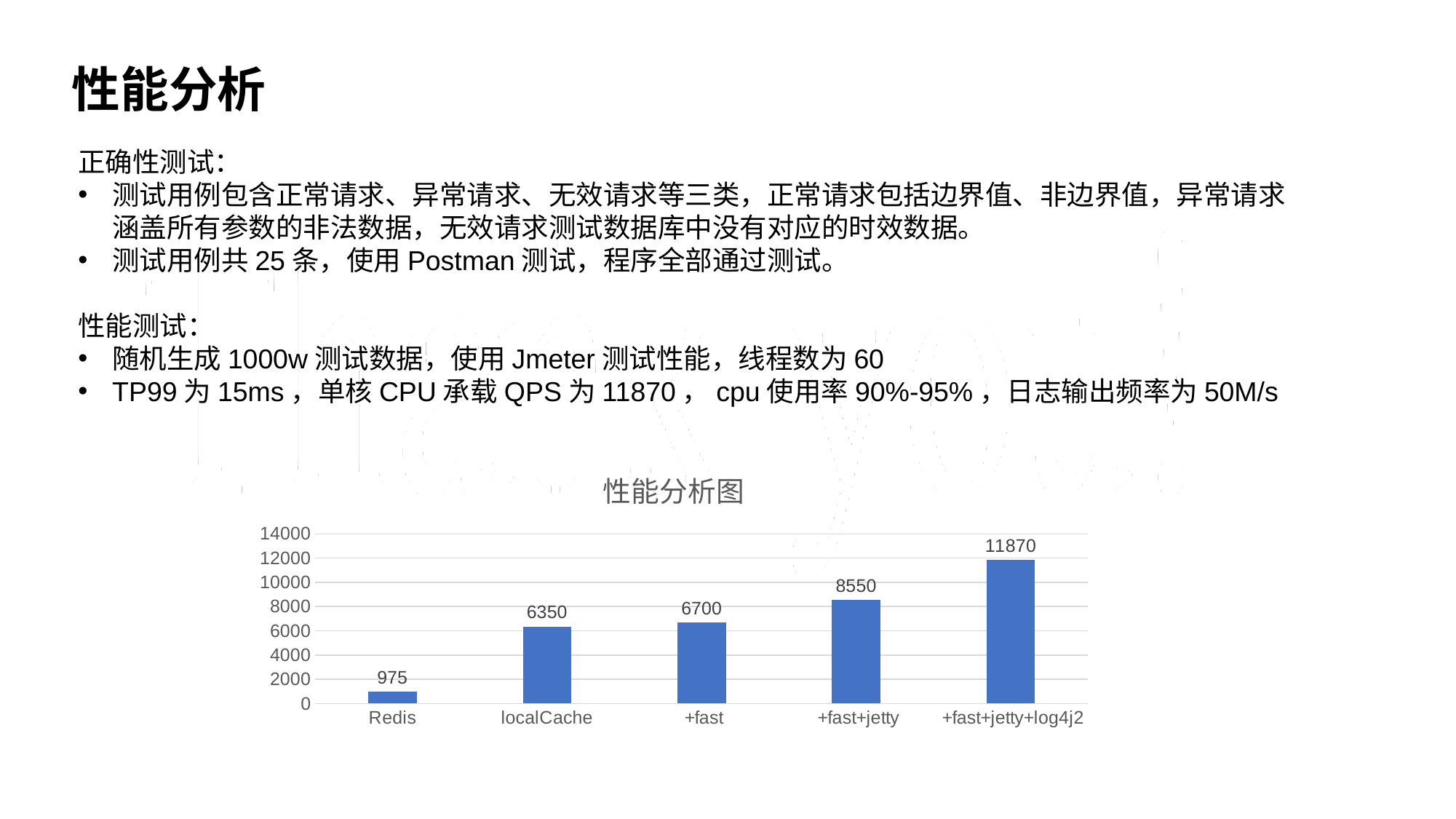

性能分析
正确性测试：
测试用例包含正常请求、异常请求、无效请求等三类，正常请求包括边界值、非边界值，异常请求涵盖所有参数的非法数据，无效请求测试数据库中没有对应的时效数据。
测试用例共25条，使用Postman测试，程序全部通过测试。

性能测试：
随机生成1000w测试数据，使用Jmeter测试性能，线程数为60
TP99为15ms，单核CPU承载QPS为11870，cpu使用率90%-95%，日志输出频率为50M/s

### Chart: 性能分析图

| Category | 单核QPS |
|---|---|
| Redis | 975.0 |
| localCache | 6350.0 |
|  +fast | 6700.0 |
|  +fast+jetty | 8550.0 |
|  +fast+jetty+log4j2 | 11870.0 |